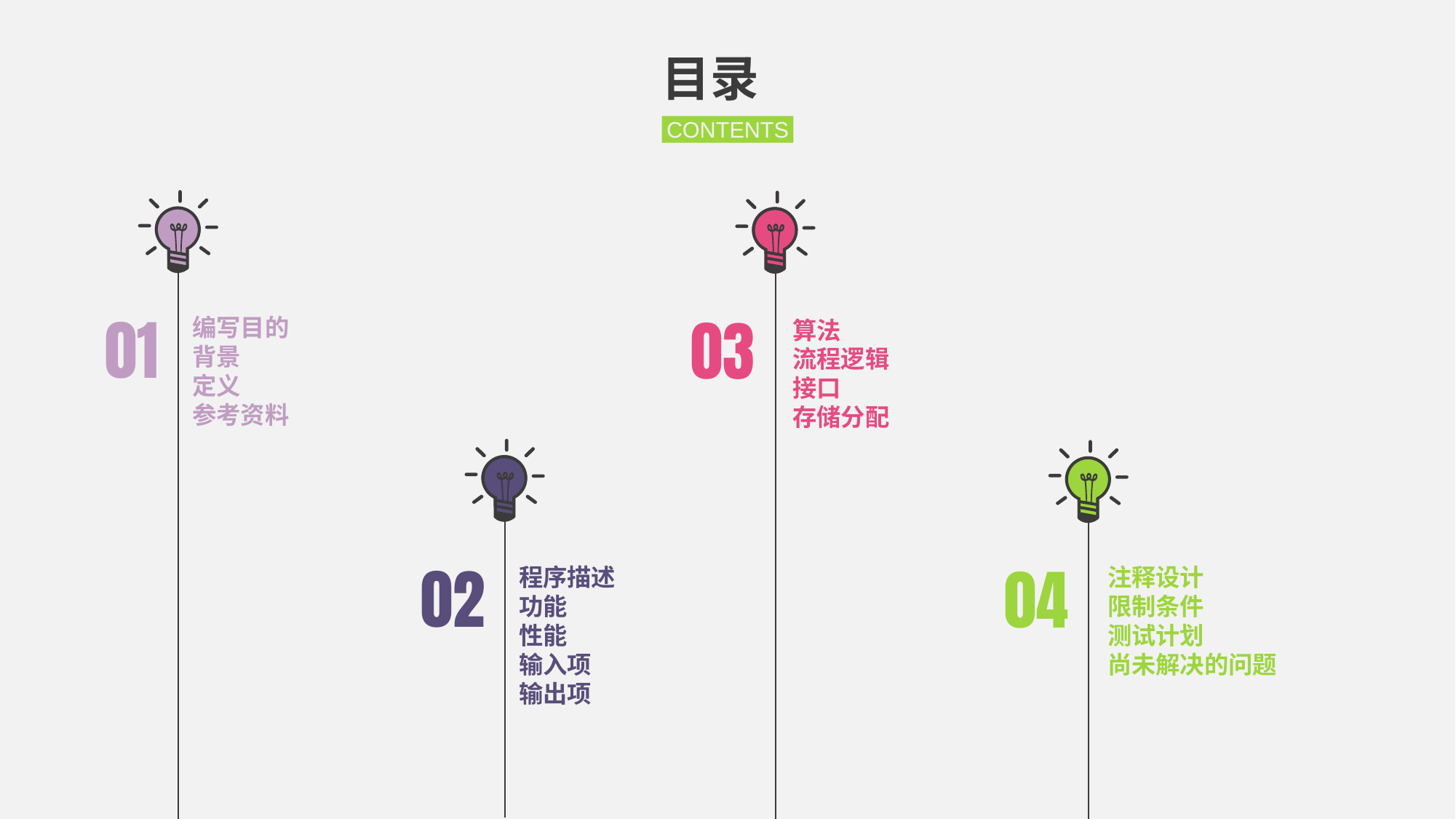

目录
CONTENTS

编写目的
背景
定义
参考资料
01
03
算法
流程逻辑
接口
存储分配

02
程序描述
功能
性能
输入项
输出项
注释设计
限制条件
测试计划
尚未解决的问题
04